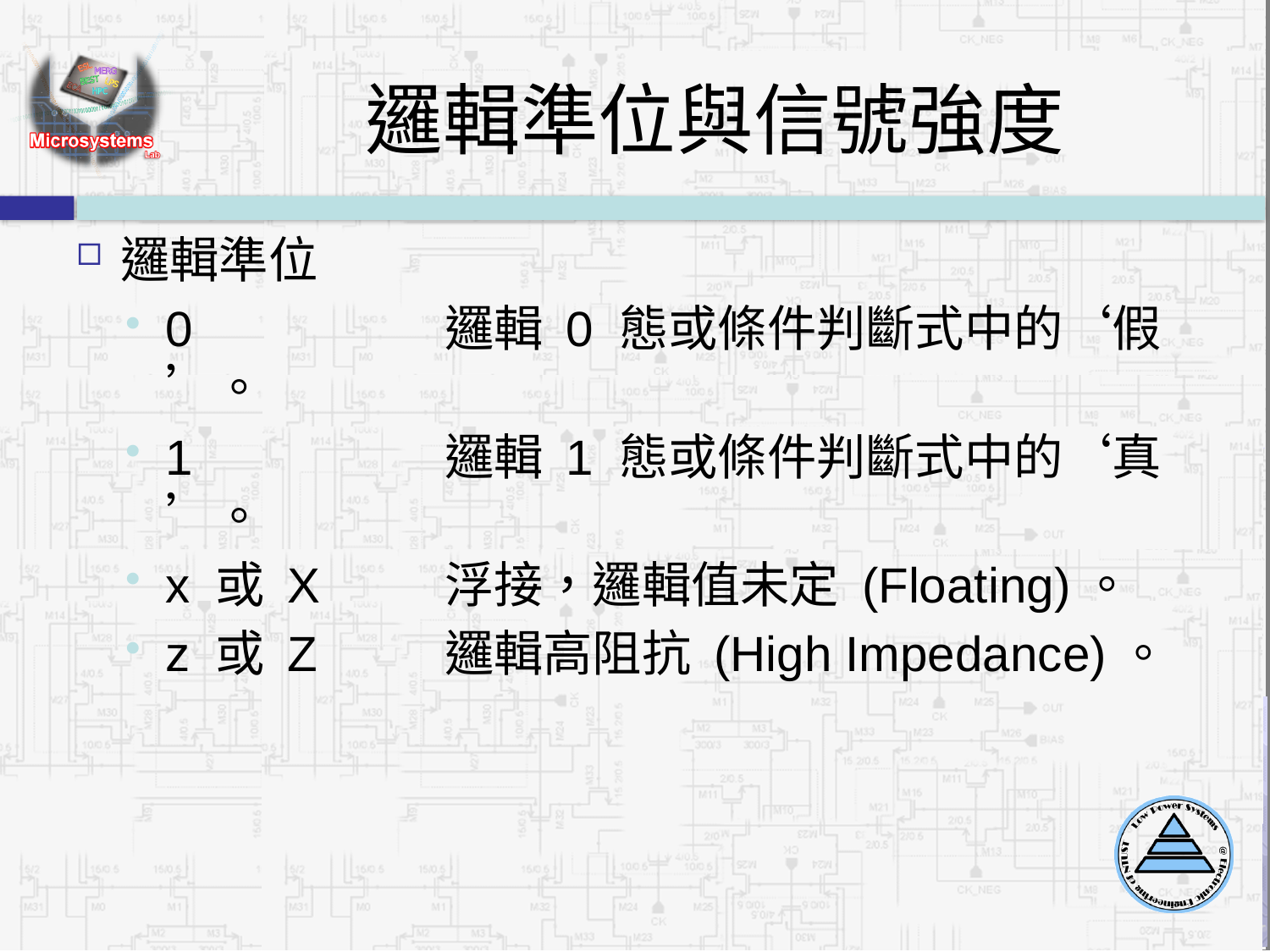

# 邏輯準位與信號強度
邏輯準位
0		 邏輯 0 態或條件判斷式中的‘假’。
1		 邏輯 1 態或條件判斷式中的‘真’。
x 或 X	 浮接，邏輯值未定 (Floating)。
z 或 Z	 邏輯高阻抗 (High Impedance)。